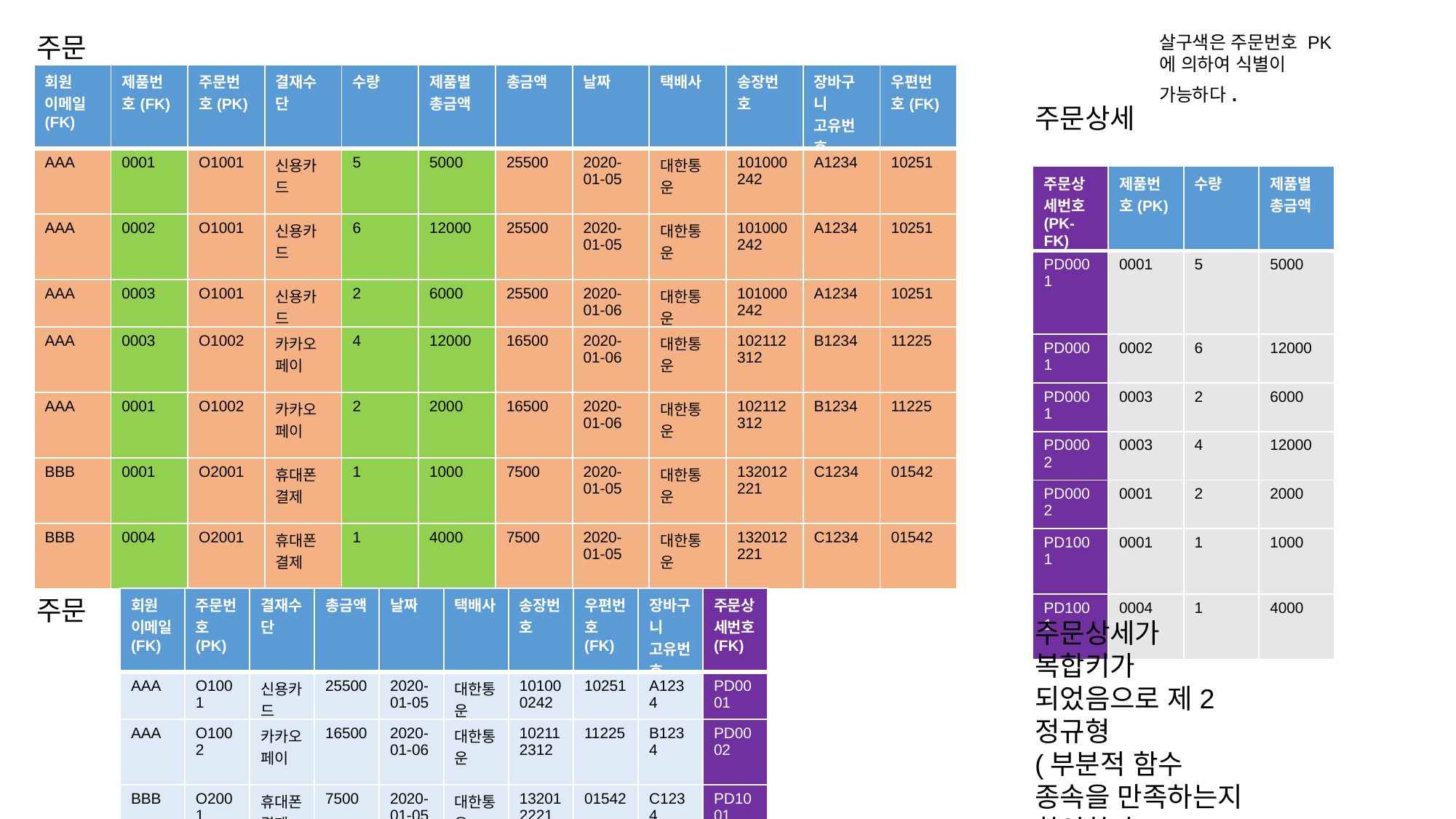

주문
살구색은 주문번호 PK에 의하여 식별이 가능하다.
| 회원 이메일(FK) | 제품번호(FK) | 주문번호(PK) | 결재수단 | 수량 | 제품별 총금액 | 총금액 | 날짜 | 택배사 | 송장번호 | 장바구니 고유번호 | 우편번호(FK) |
| --- | --- | --- | --- | --- | --- | --- | --- | --- | --- | --- | --- |
| AAA | 0001 | O1001 | 신용카드 | 5 | 5000 | 25500 | 2020-01-05 | 대한통운 | 101000242 | A1234 | 10251 |
| AAA | 0002 | O1001 | 신용카드 | 6 | 12000 | 25500 | 2020-01-05 | 대한통운 | 101000242 | A1234 | 10251 |
| AAA | 0003 | O1001 | 신용카드 | 2 | 6000 | 25500 | 2020-01-06 | 대한통운 | 101000242 | A1234 | 10251 |
| AAA | 0003 | O1002 | 카카오페이 | 4 | 12000 | 16500 | 2020-01-06 | 대한통운 | 102112312 | B1234 | 11225 |
| AAA | 0001 | O1002 | 카카오페이 | 2 | 2000 | 16500 | 2020-01-06 | 대한통운 | 102112312 | B1234 | 11225 |
| BBB | 0001 | O2001 | 휴대폰결제 | 1 | 1000 | 7500 | 2020-01-05 | 대한통운 | 132012221 | C1234 | 01542 |
| BBB | 0004 | O2001 | 휴대폰결제 | 1 | 4000 | 7500 | 2020-01-05 | 대한통운 | 132012221 | C1234 | 01542 |
주문상세
| 주문상세번호 (PK-FK) | 제품번호(PK) | 수량 | 제품별 총금액 |
| --- | --- | --- | --- |
| PD0001 | 0001 | 5 | 5000 |
| PD0001 | 0002 | 6 | 12000 |
| PD0001 | 0003 | 2 | 6000 |
| PD0002 | 0003 | 4 | 12000 |
| PD0002 | 0001 | 2 | 2000 |
| PD1001 | 0001 | 1 | 1000 |
| PD1001 | 0004 | 1 | 4000 |
주문
| 회원 이메일(FK) | 주문번호(PK) | 결재수단 | 총금액 | 날짜 | 택배사 | 송장번호 | 우편번호(FK) | 장바구니 고유번호 | 주문상세번호(FK) |
| --- | --- | --- | --- | --- | --- | --- | --- | --- | --- |
| AAA | O1001 | 신용카드 | 25500 | 2020-01-05 | 대한통운 | 101000242 | 10251 | A1234 | PD0001 |
| AAA | O1002 | 카카오페이 | 16500 | 2020-01-06 | 대한통운 | 102112312 | 11225 | B1234 | PD0002 |
| BBB | O2001 | 휴대폰결제 | 7500 | 2020-01-05 | 대한통운 | 132012221 | 01542 | C1234 | PD1001 |
주문상세가 복합키가 되었음으로 제2정규형
(부분적 함수 종속을 만족하는지 확인한다.)